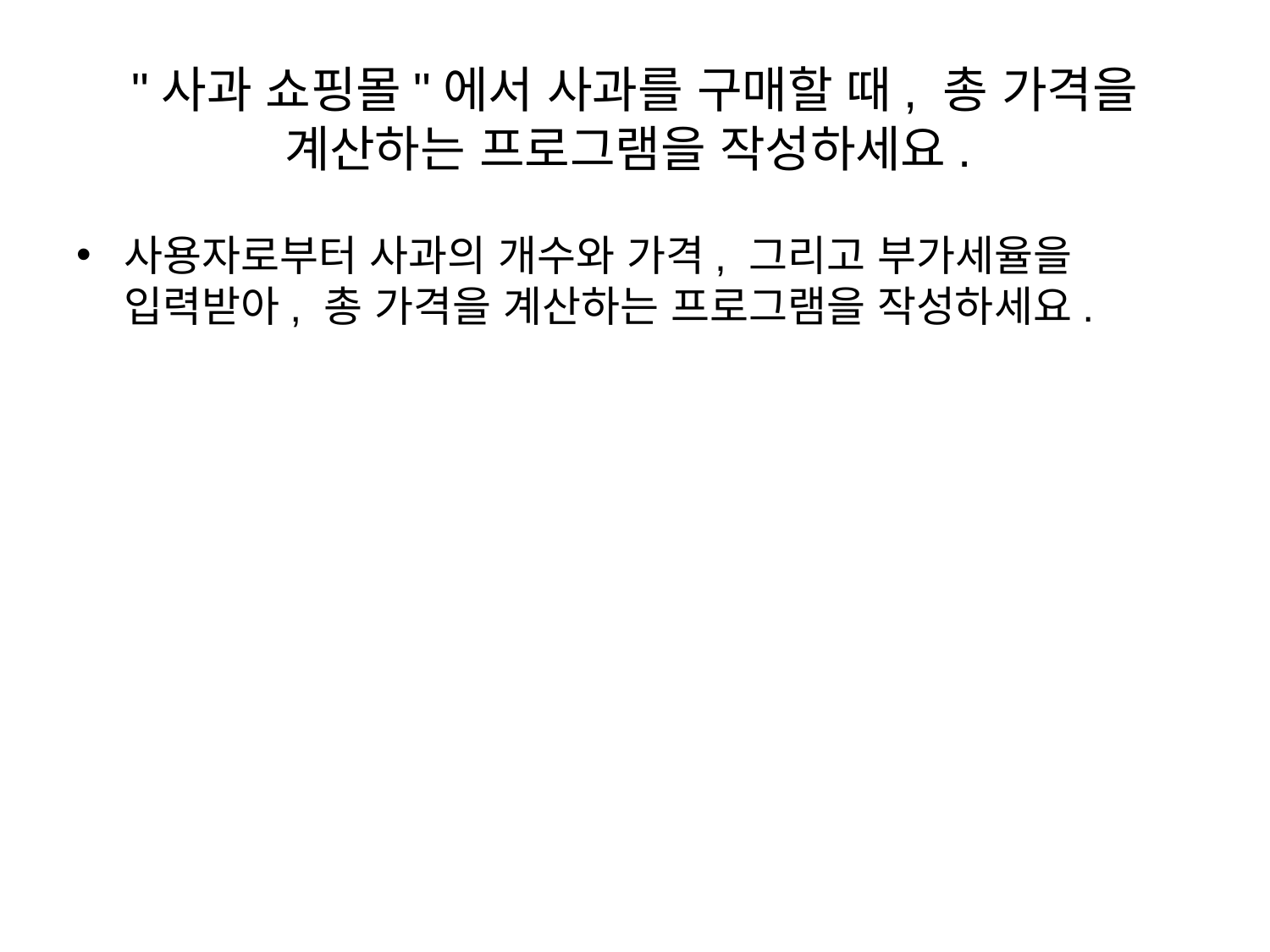

# "사과 쇼핑몰"에서 사과를 구매할 때, 총 가격을 계산하는 프로그램을 작성하세요.
사용자로부터 사과의 개수와 가격, 그리고 부가세율을 입력받아, 총 가격을 계산하는 프로그램을 작성하세요.